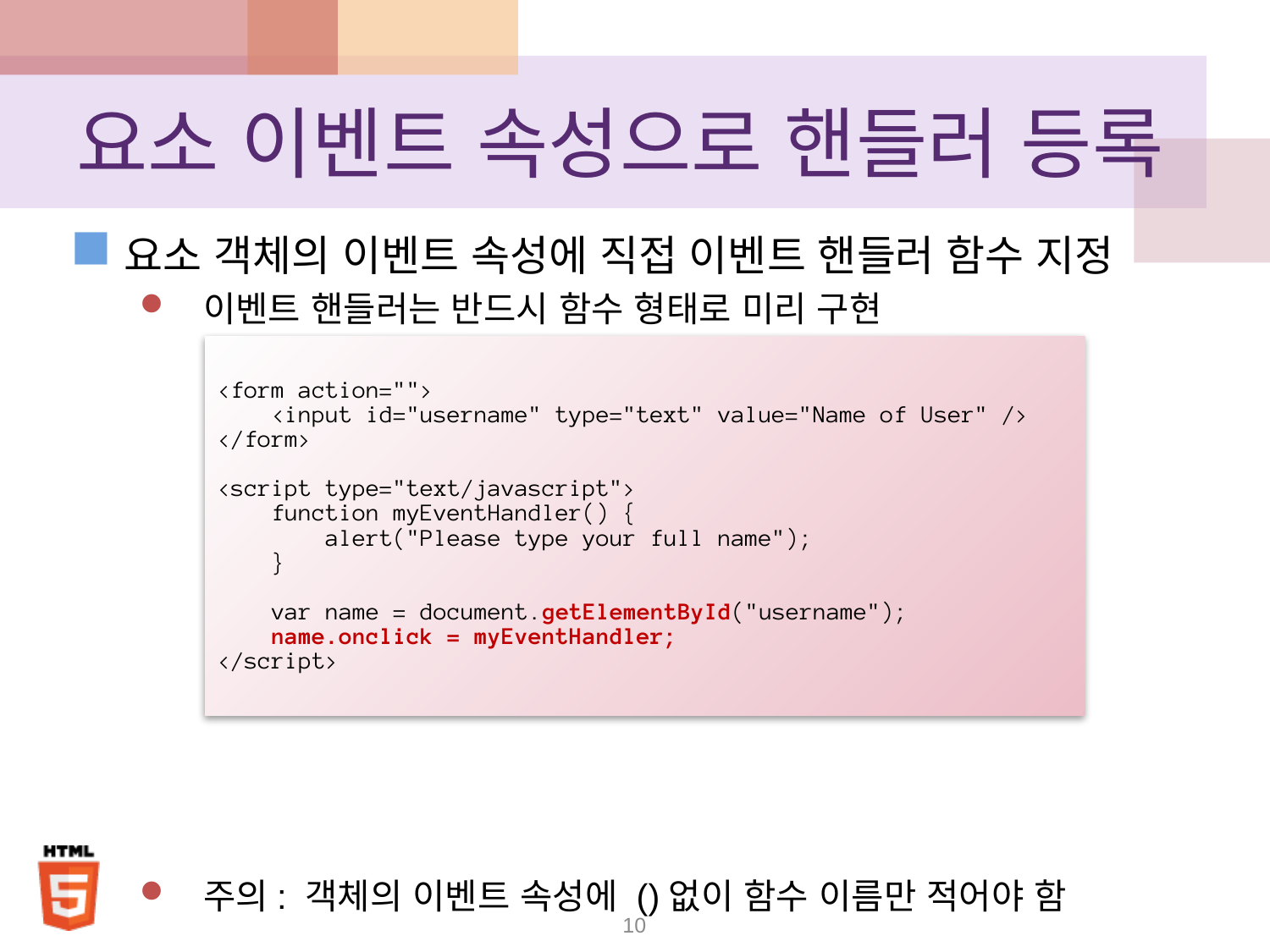

# 요소 이벤트 속성으로 핸들러 등록
요소 객체의 이벤트 속성에 직접 이벤트 핸들러 함수 지정
이벤트 핸들러는 반드시 함수 형태로 미리 구현

주의: 객체의 이벤트 속성에 ()없이 함수 이름만 적어야 함
<form action="">
    <input id="username" type="text" value="Name of User" />
</form>

<script type="text/javascript">
    function myEventHandler() {
        alert("Please type your full name");
    }

    var name = document.getElementById("username");
    name.onclick = myEventHandler;
</script>
10